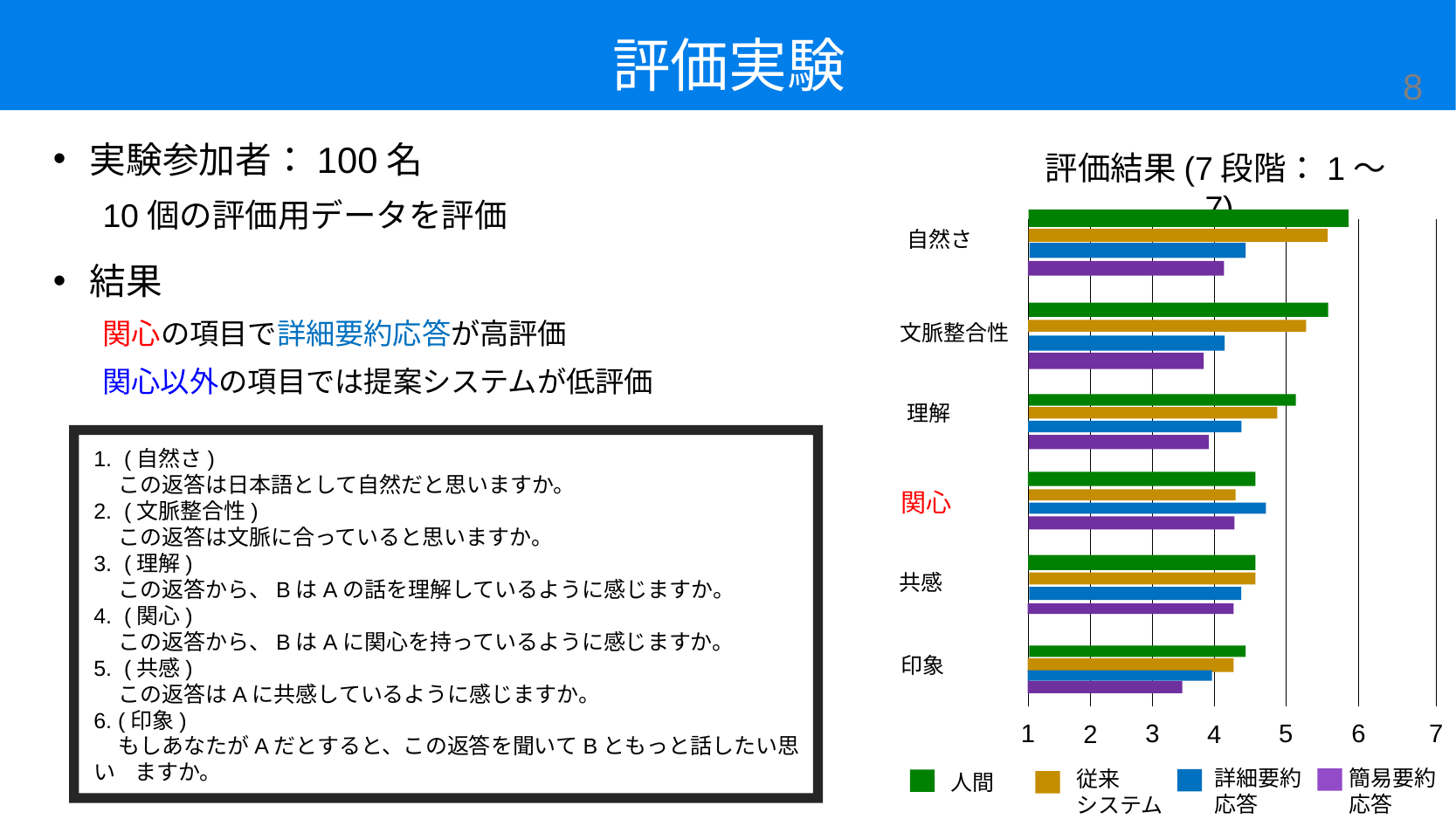

# 評価実験
8
実験参加者：100名
10個の評価用データを評価
結果
関心の項目で詳細要約応答が高評価
関心以外の項目では提案システムが低評価
評価結果(7段階：1〜7)

自然さ

文脈整合性

理解

1.  (自然さ)
    この返答は日本語として自然だと思いますか。
2.  (文脈整合性)
    この返答は文脈に合っていると思いますか。
3.  (理解)
    この返答から、BはAの話を理解しているように感じますか。
4.  (関心)
    この返答から、BはAに関心を持っているように感じますか。
5.  (共感)
    この返答はAに共感しているように感じますか。
6. (印象)
    もしあなたがAだとすると、この返答を聞いてBともっと話したい思い    ますか。

関心

共感

印象

7
6
3
1
5
2
4
詳細要約応答
簡易要約応答
従来
システム
人間